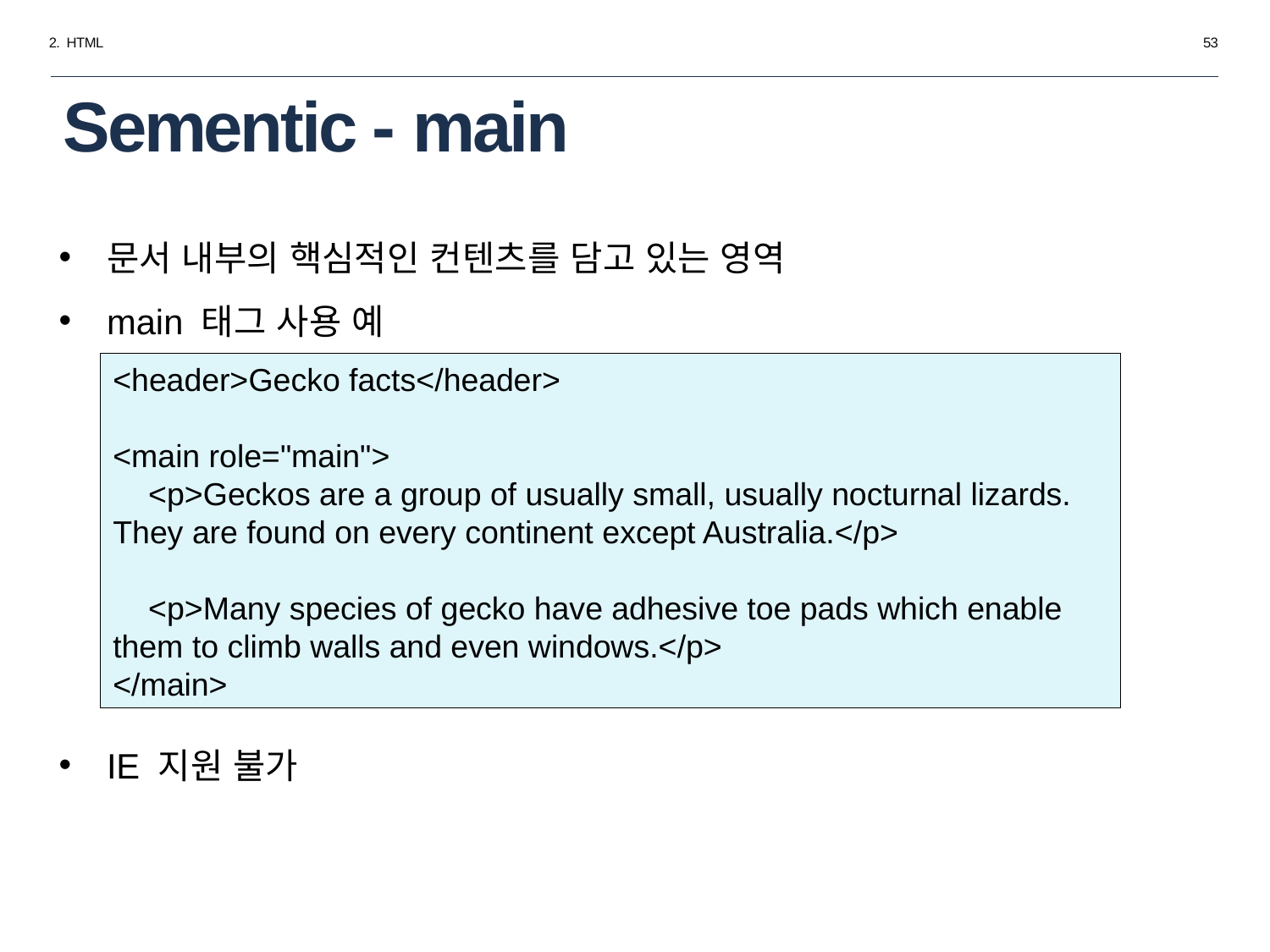

2.  HTML
53
# Sementic - main
문서 내부의 핵심적인 컨텐츠를 담고 있는 영역
main 태그 사용 예

IE 지원 불가
<header>Gecko facts</header>

<main role="main">
    <p>Geckos are a group of usually small, usually nocturnal lizards. They are found on every continent except Australia.</p>

    <p>Many species of gecko have adhesive toe pads which enable them to climb walls and even windows.</p>
</main>